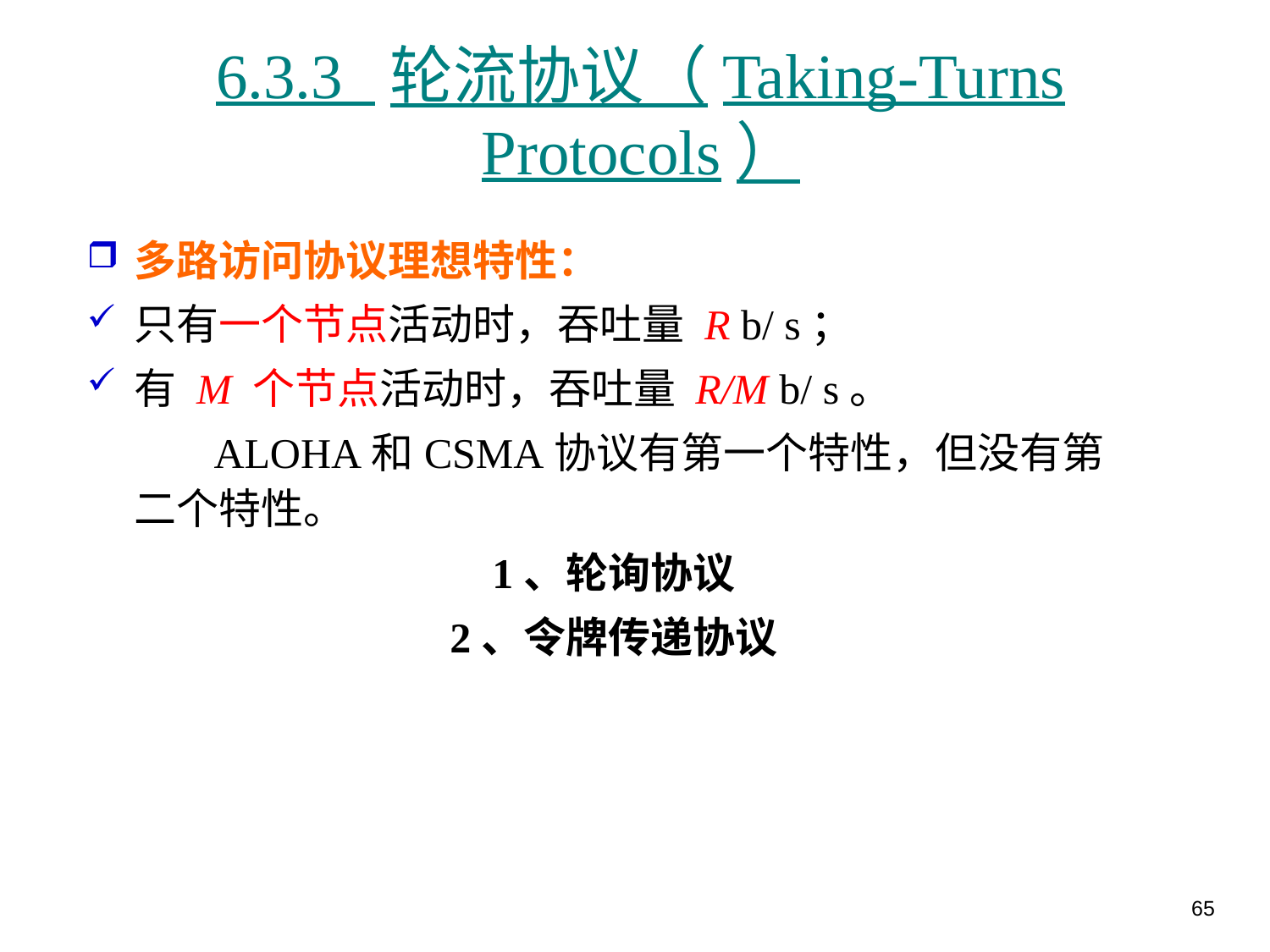

# 6.3.3  轮流协议（Taking-Turns Protocols）
多路访问协议理想特性：
只有一个节点活动时，吞吐量 R b/ s；
有 M 个节点活动时，吞吐量 R/M b/ s。
            ALOHA和CSMA协议有第一个特性，但没有第二个特性。
1、轮询协议
2、令牌传递协议
65